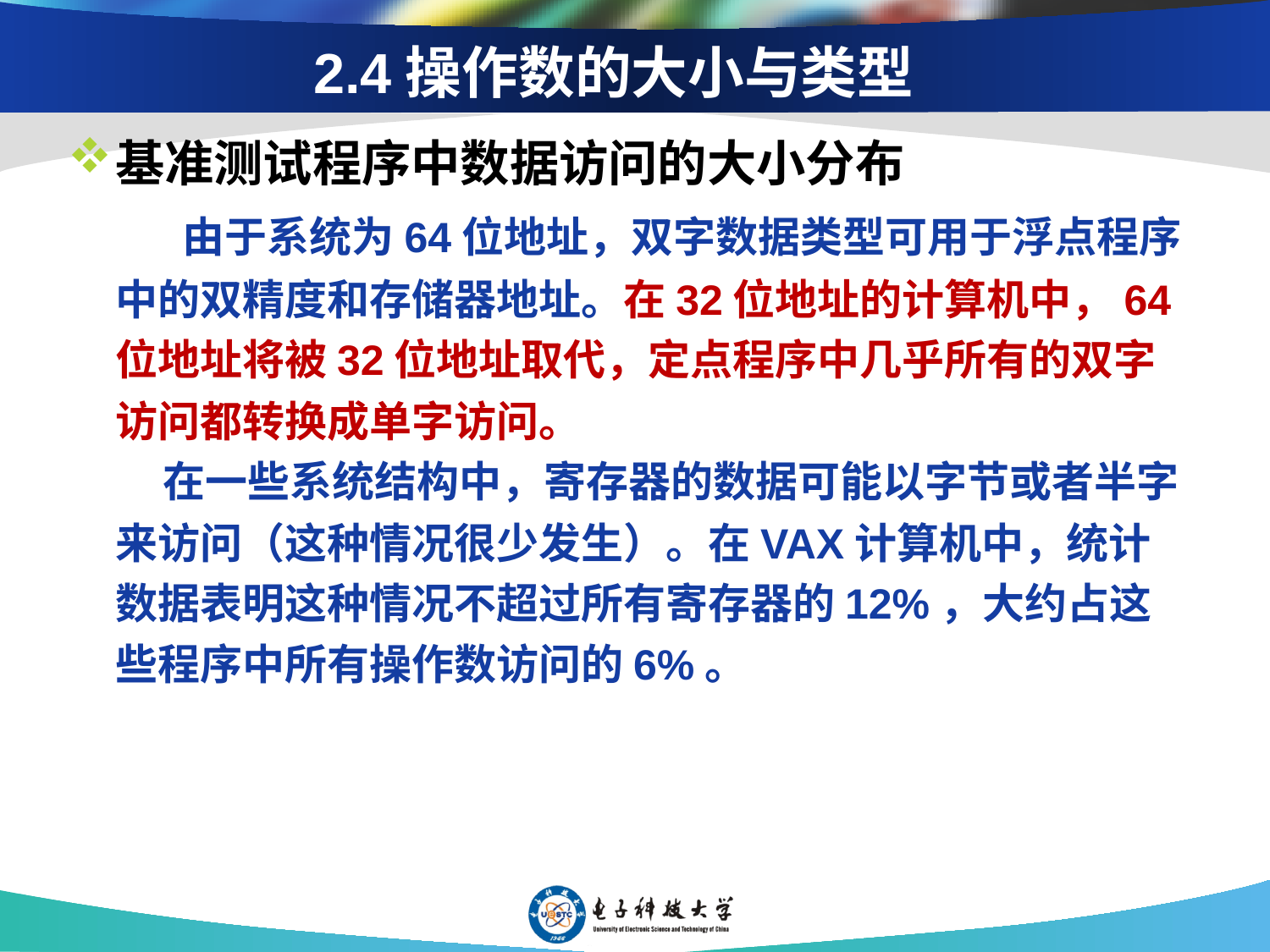

# 2.4操作数的大小与类型
基准测试程序中数据访问的大小分布
      由于系统为64位地址，双字数据类型可用于浮点程序中的双精度和存储器地址。在32位地址的计算机中，64位地址将被32位地址取代，定点程序中几乎所有的双字访问都转换成单字访问。
     在一些系统结构中，寄存器的数据可能以字节或者半字来访问（这种情况很少发生）。在VAX计算机中，统计数据表明这种情况不超过所有寄存器的12%，大约占这些程序中所有操作数访问的6%。
52